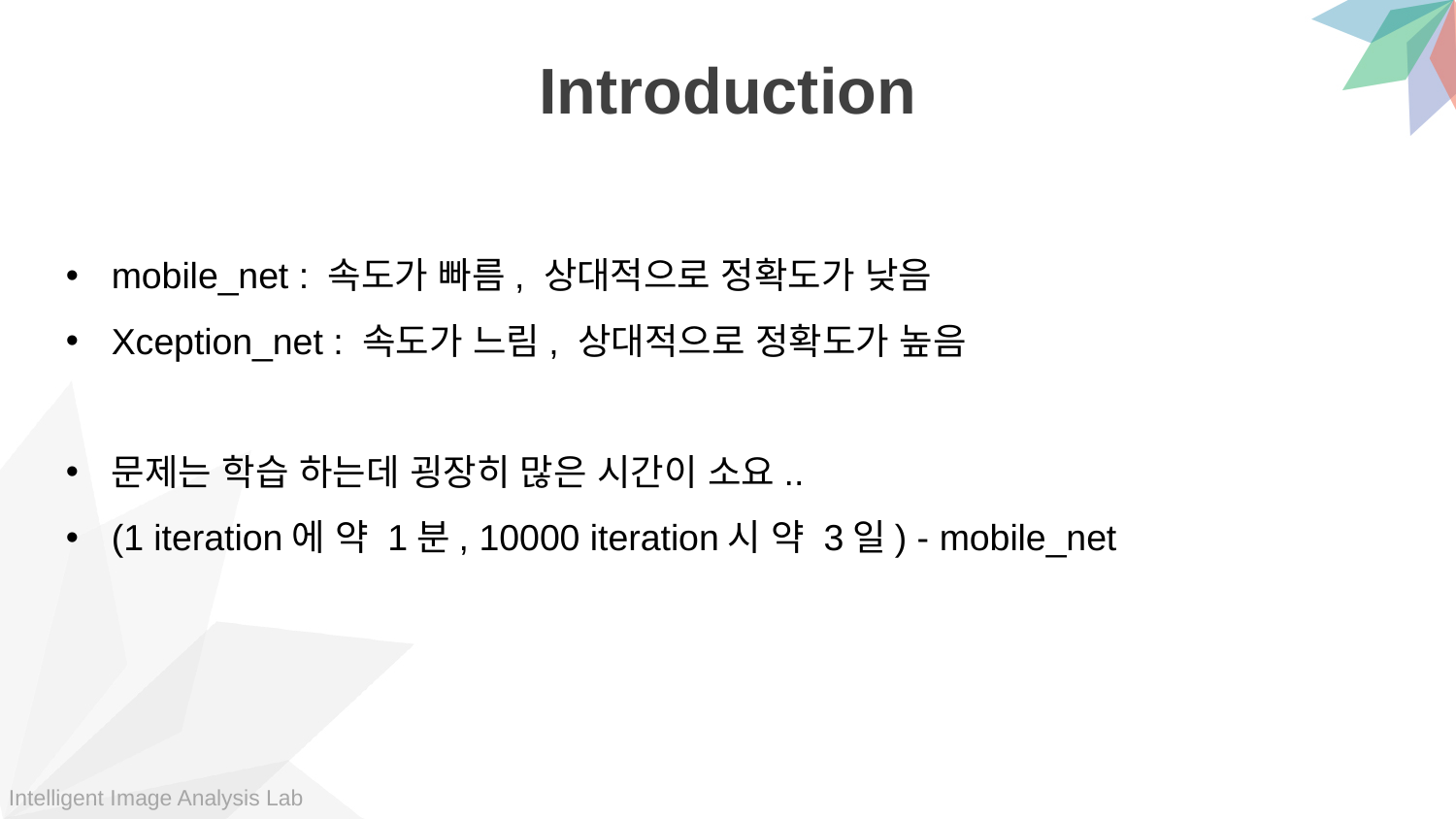

Introduction

mobile_net : 속도가 빠름, 상대적으로 정확도가 낮음
Xception_net : 속도가 느림, 상대적으로 정확도가 높음

문제는 학습 하는데 굉장히 많은 시간이 소요..
(1 iteration에 약 1분, 10000 iteration시 약 3일) - mobile_net